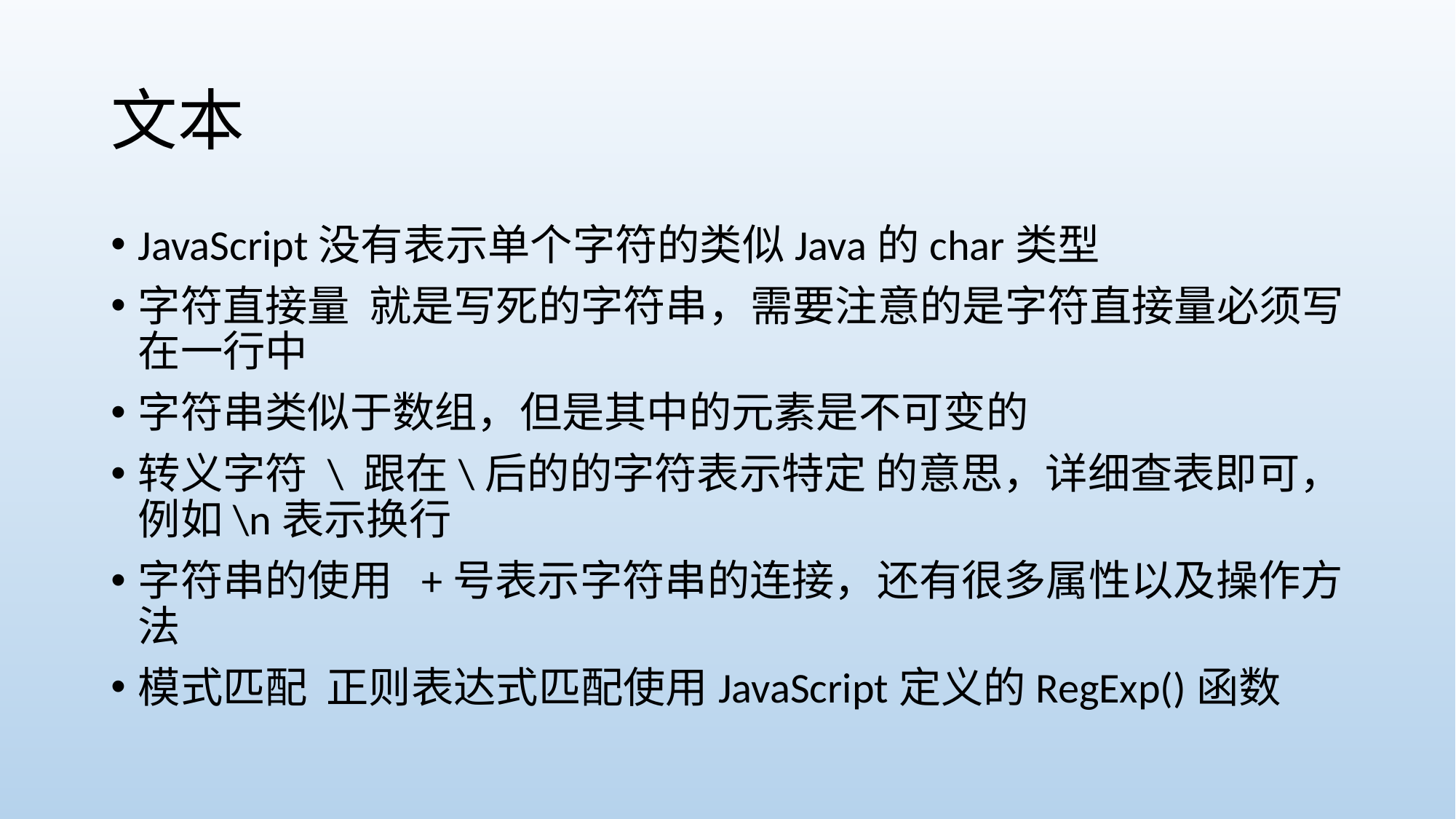

# 文本
JavaScript没有表示单个字符的类似Java的char类型
字符直接量  就是写死的字符串，需要注意的是字符直接量必须写在一行中
字符串类似于数组，但是其中的元素是不可变的
转义字符 \ 跟在\后的的字符表示特定 的意思，详细查表即可，例如\n表示换行
字符串的使用  +号表示字符串的连接，还有很多属性以及操作方法
模式匹配  正则表达式匹配使用JavaScript定义的RegExp()函数